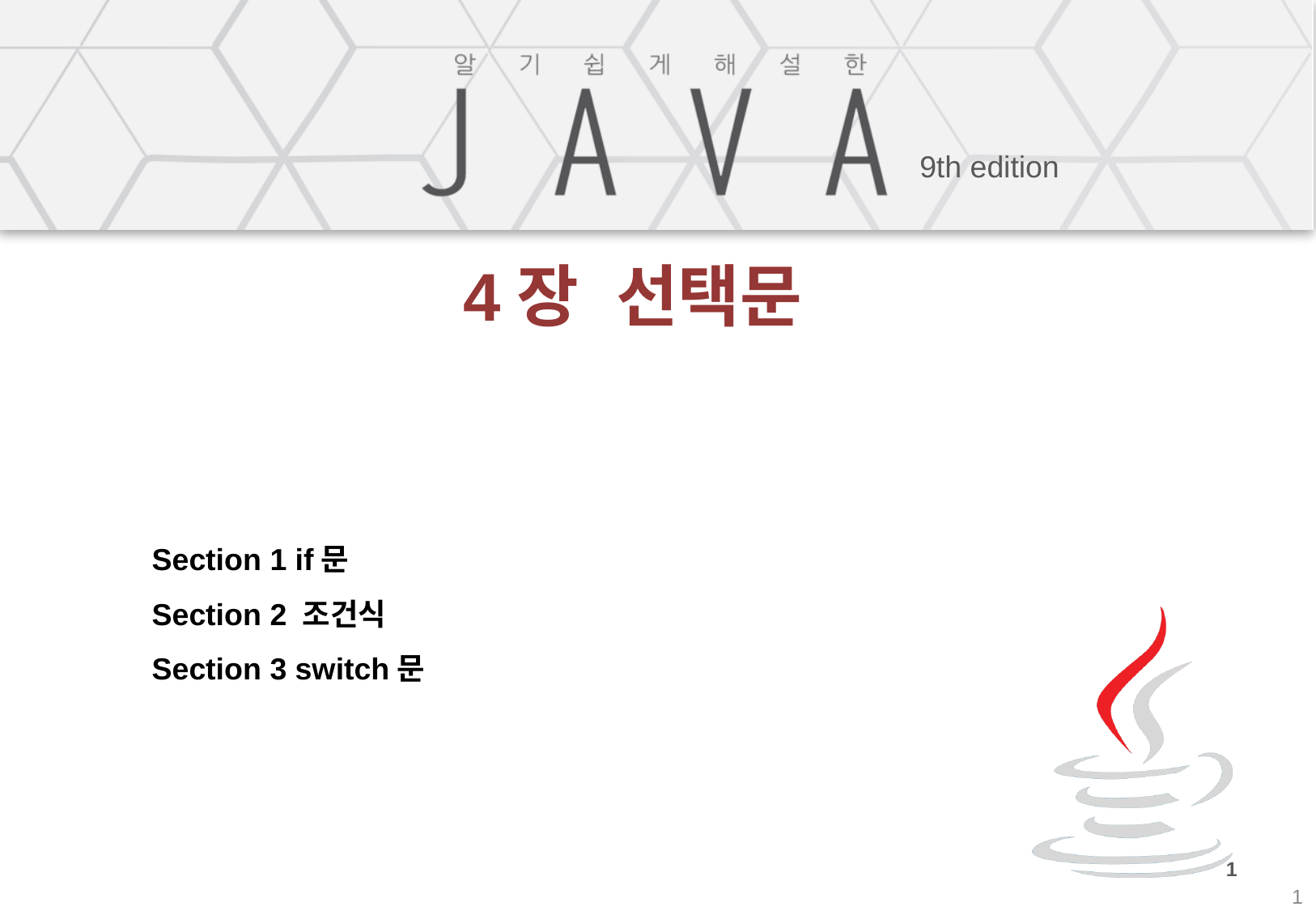

# 4장  선택문

Section 1 if문
Section 2 조건식
Section 3 switch문
1
1